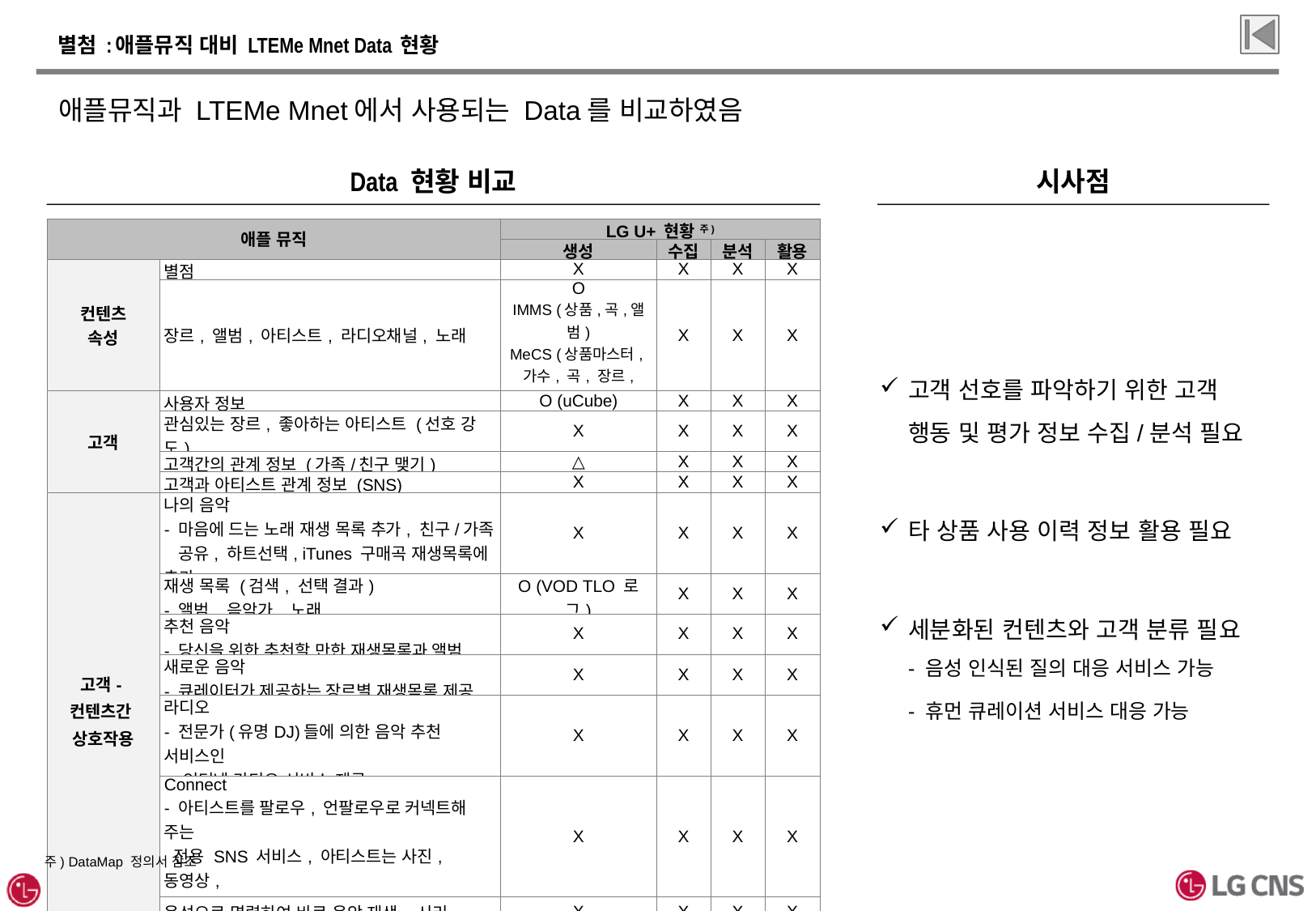

# 별첨 :애플뮤직 대비 LTEMe Mnet Data 현황
애플뮤직과 LTEMe Mnet에서 사용되는 Data를 비교하였음
Data 현황 비교

시사점

| 애플 뮤직 |  | LG U+ 현황 주) |  |  |  |
| --- | --- | --- | --- | --- | --- |
|  |  | 생성 | 수집 | 분석 | 활용 |
| 컨텐츠 속성 | 별점 | X | X | X | X |
|  | 장르, 앨범, 아티스트, 라디오채널, 노래 | O IMMS (상품,곡,앨범) MeCS (상품마스터, 가수, 곡, 장르, 앨범) | X | X | X |
| 고객 | 사용자 정보 | O (uCube) | X | X | X |
|  | 관심있는 장르, 좋아하는 아티스트 (선호 강도) | X | X | X | X |
|  | 고객간의 관계 정보 (가족/친구 맺기) | △ | X | X | X |
|  | 고객과 아티스트 관계 정보 (SNS) | X | X | X | X |
| 고객-컨텐츠간 상호작용 | 나의 음악 - 마음에 드는 노래 재생 목록 추가, 친구/가족 공유, 하트선택, iTunes 구매곡 재생목록에 추가 | X | X | X | X |
|  | 재생 목록 (검색, 선택 결과) - 앨범, 음악가, 노래 | O (VOD TLO 로그) | X | X | X |
|  | 추천 음악 - 당신을 위한 추천할 만한 재생목록과 앨범 | X | X | X | X |
|  | 새로운 음악 - 큐레이터가 제공하는 장르별 재생목록 제공 | X | X | X | X |
|  | 라디오 - 전문가(유명DJ)들에 의한 음악 추천 서비스인 인터넷 라디오 서비스 제공 | X | X | X | X |
|  | Connect - 아티스트를 팔로우, 언팔로우로 커넥트해 주는 전용 SNS 서비스, 아티스트는 사진, 동영상, 일상 공유, 팬은 댓글 달기 | X | X | X | X |
|  | 음성으로 명령하여 바로 음악 재생- 시리 | X | X | X | X |
| 외부 | iTunes의 기존 라이브러리 연계 | X | X | X | X |
|  | 전문 큐레이션 의견(음악 전문 디렉터, 사용자의 시간/날씨/장소 등의 정보로 직접 큐레이션) | X | X | X | X |

고객 선호를 파악하기 위한 고객 행동 및 평가 정보 수집/분석 필요

타 상품 사용 이력 정보 활용 필요

세분화된 컨텐츠와 고객 분류 필요
- 음성 인식된 질의 대응 서비스 가능
     - 휴먼 큐레이션 서비스 대응 가능
주) DataMap 정의서 참조